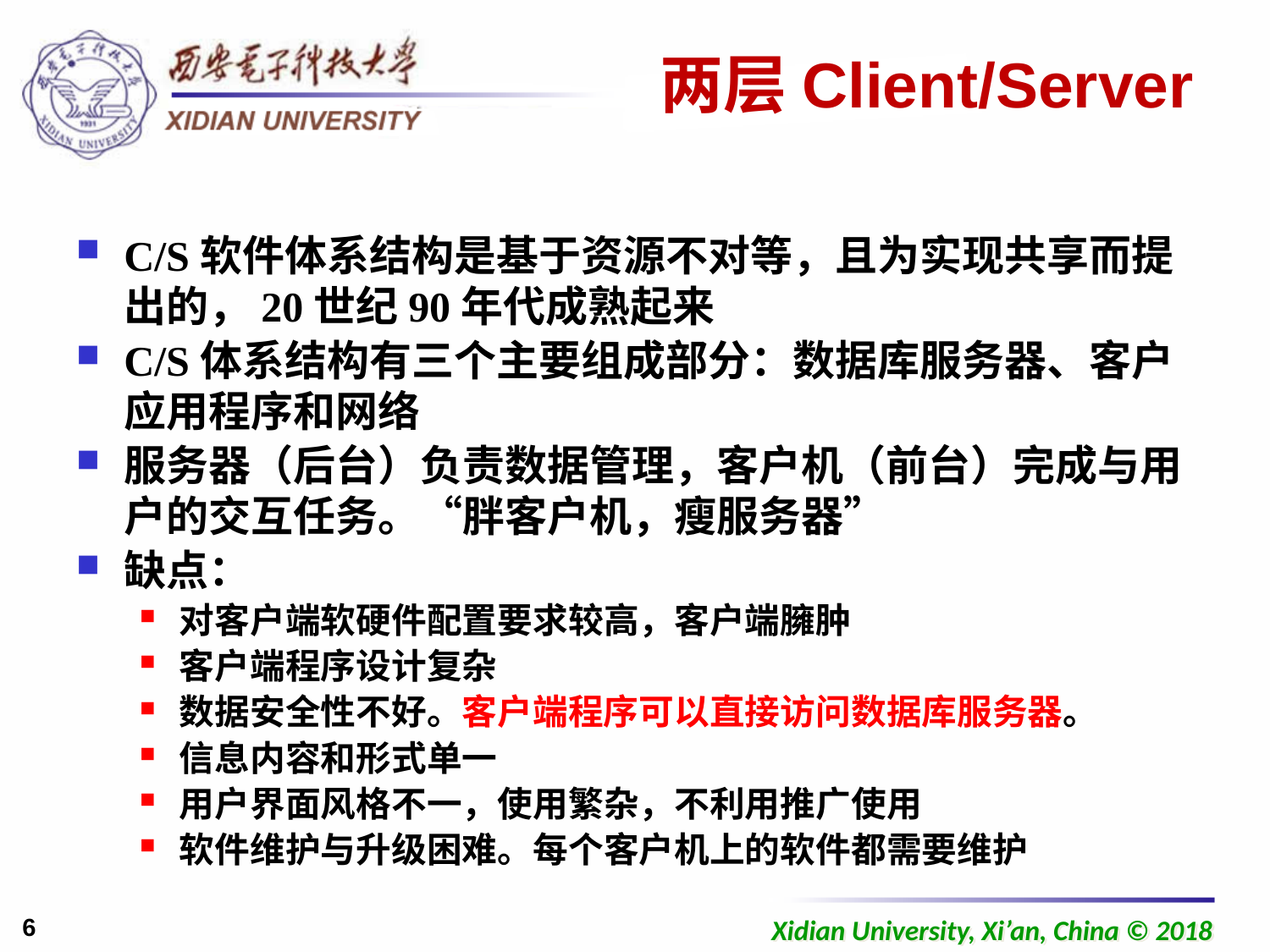

# 两层Client/Server
C/S软件体系结构是基于资源不对等，且为实现共享而提出的，20世纪90年代成熟起来
C/S体系结构有三个主要组成部分：数据库服务器、客户应用程序和网络
服务器（后台）负责数据管理，客户机（前台）完成与用户的交互任务。“胖客户机，瘦服务器”
缺点：
对客户端软硬件配置要求较高，客户端臃肿
客户端程序设计复杂
数据安全性不好。客户端程序可以直接访问数据库服务器。
信息内容和形式单一
用户界面风格不一，使用繁杂，不利用推广使用
软件维护与升级困难。每个客户机上的软件都需要维护